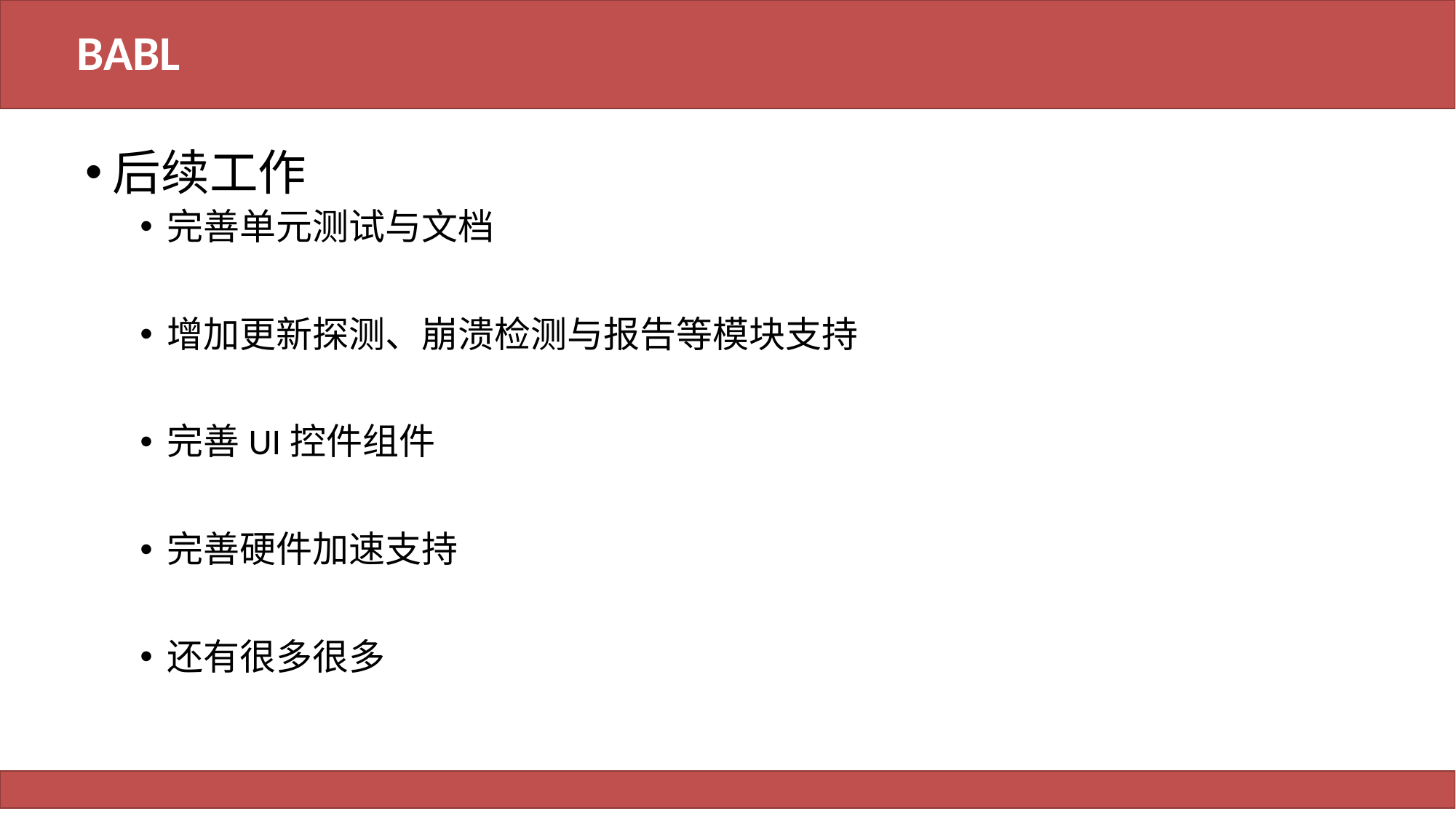

# BABL
后续工作
完善单元测试与文档

增加更新探测、崩溃检测与报告等模块支持

完善UI控件组件

完善硬件加速支持

还有很多很多